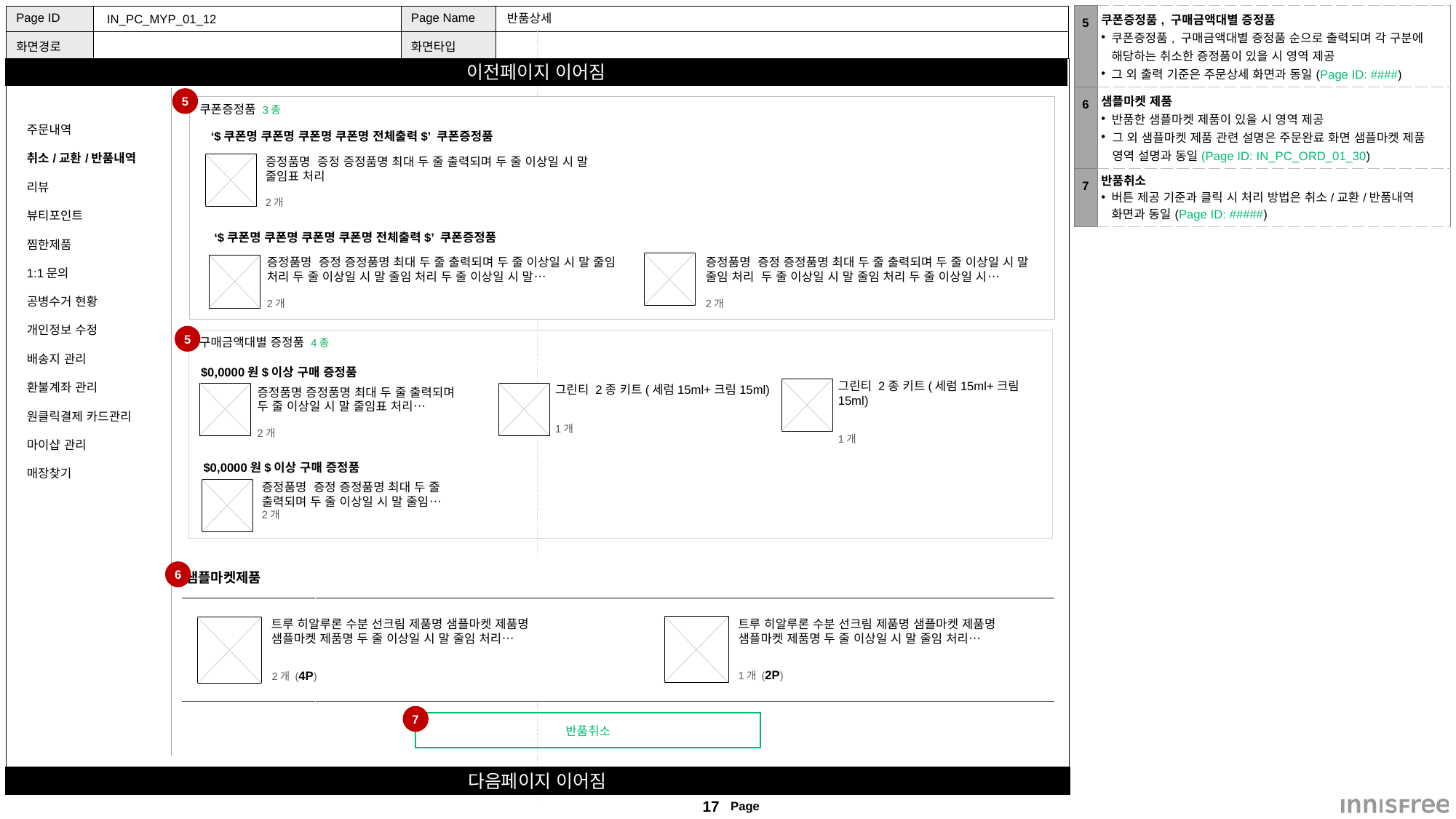

| 5 | 쿠폰증정품, 구매금액대별 증정품 쿠폰증정품, 구매금액대별 증정품 순으로 출력되며 각 구분에 해당하는 취소한 증정품이 있을 시 영역 제공 그 외 출력 기준은 주문상세 화면과 동일(Page ID: ####) |
| --- | --- |
| 6 | 샘플마켓 제품 반품한 샘플마켓 제품이 있을 시 영역 제공 그 외 샘플마켓 제품 관련 설명은 주문완료 화면 샘플마켓 제품 영역 설명과 동일(Page ID: IN\_PC\_ORD\_01\_30) |
| 7 | 반품취소 버튼 제공 기준과 클릭 시 처리 방법은 취소/교환/반품내역 화면과 동일(Page ID: #####) |
 IN_PC_MYP_01_12
# 반품상세
5
| 주문내역 |
| --- |
| 취소/교환/반품내역 |
| 리뷰 |
| 뷰티포인트 |
| 찜한제품 |
| 1:1문의 |
| 공병수거 현황 |
| 개인정보 수정 |
| 배송지 관리 |
| 환불계좌 관리 |
| 원클릭결제 카드관리 |
| 마이샵 관리 |
| 매장찾기 |
|  |
쿠폰증정품 3종
‘$쿠폰명 쿠폰명 쿠폰명 쿠폰명 전체출력$’ 쿠폰증정품

증정품명  증정 증정품명 최대 두 줄 출력되며 두 줄 이상일 시 말 줄임표 처리

2개

‘$쿠폰명 쿠폰명 쿠폰명 쿠폰명 전체출력$’ 쿠폰증정품

증정품명  증정 증정품명 최대 두 줄 출력되며 두 줄 이상일 시 말 줄임 처리  두 줄 이상일 시 말 줄임 처리 두 줄 이상일 시…

2개
증정품명  증정 증정품명 최대 두 줄 출력되며 두 줄 이상일 시 말 줄임 처리 두 줄 이상일 시 말 줄임 처리 두 줄 이상일 시 말…

2개

5
구매금액대별 증정품 4종
$0,0000원$이상 구매 증정품
그린티 2종 키트(세럼15ml+크림15ml)

1개

그린티 2종 키트(세럼15ml+크림15ml)

1개

증정품명 증정품명 최대 두 줄 출력되며 두 줄 이상일 시 말 줄임표 처리…

2개

$0,0000원$이상 구매 증정품
증정품명  증정 증정품명 최대 두 줄 출력되며 두 줄 이상일 시 말 줄임…
2개

| 샘플마켓제품 |  |
| --- | --- |
|  |  |
6

트루 히알루론 수분 선크림 제품명 샘플마켓 제품명 샘플마켓 제품명 두 줄 이상일 시 말 줄임 처리…
트루 히알루론 수분 선크림 제품명 샘플마켓 제품명 샘플마켓 제품명 두 줄 이상일 시 말 줄임 처리…
1개 (2P)
2개 (4P)
7
반품취소